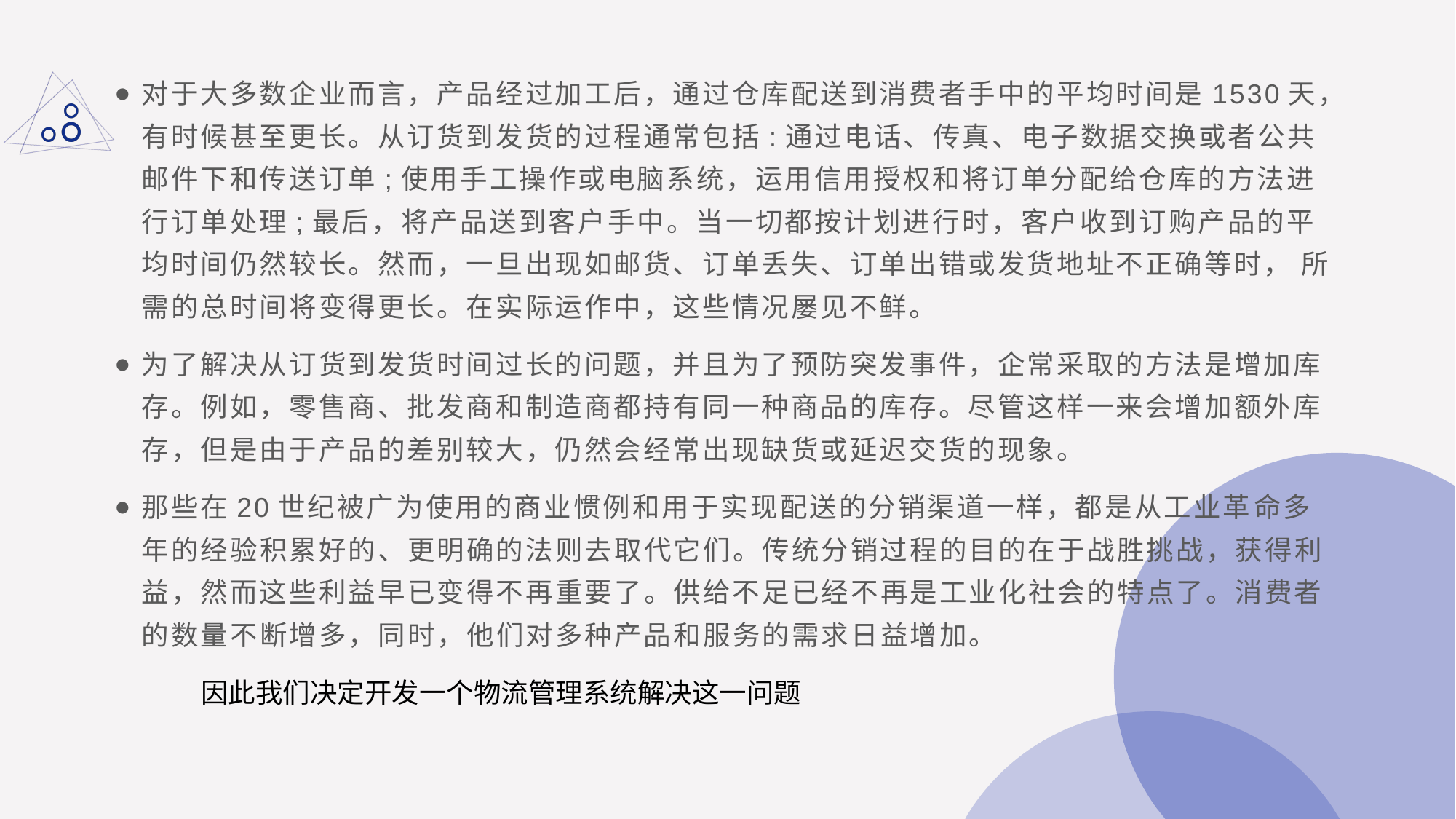

对于大多数企业而言，产品经过加工后，通过仓库配送到消费者手中的平均时间是1530天，有时候甚至更长。从订货到发货的过程通常包括:通过电话、传真、电子数据交换或者公共邮件下和传送订单;使用手工操作或电脑系统，运用信用授权和将订单分配给仓库的方法进行订单处理;最后，将产品送到客户手中。当一切都按计划进行时，客户收到订购产品的平均时间仍然较长。然而，一旦出现如邮货、订单丢失、订单出错或发货地址不正确等时， 所需的总时间将变得更长。在实际运作中，这些情况屡见不鲜。
为了解决从订货到发货时间过长的问题，并且为了预防突发事件，企常采取的方法是增加库存。例如，零售商、批发商和制造商都持有同一种商品的库存。尽管这样一来会增加额外库存，但是由于产品的差别较大，仍然会经常出现缺货或延迟交货的现象。
那些在20世纪被广为使用的商业惯例和用于实现配送的分销渠道一样，都是从工业革命多年的经验积累好的、更明确的法则去取代它们。传统分销过程的目的在于战胜挑战，获得利益，然而这些利益早已变得不再重要了。供给不足已经不再是工业化社会的特点了。消费者的数量不断增多，同时，他们对多种产品和服务的需求日益增加。
             因此我们决定开发一个物流管理系统解决这一问题